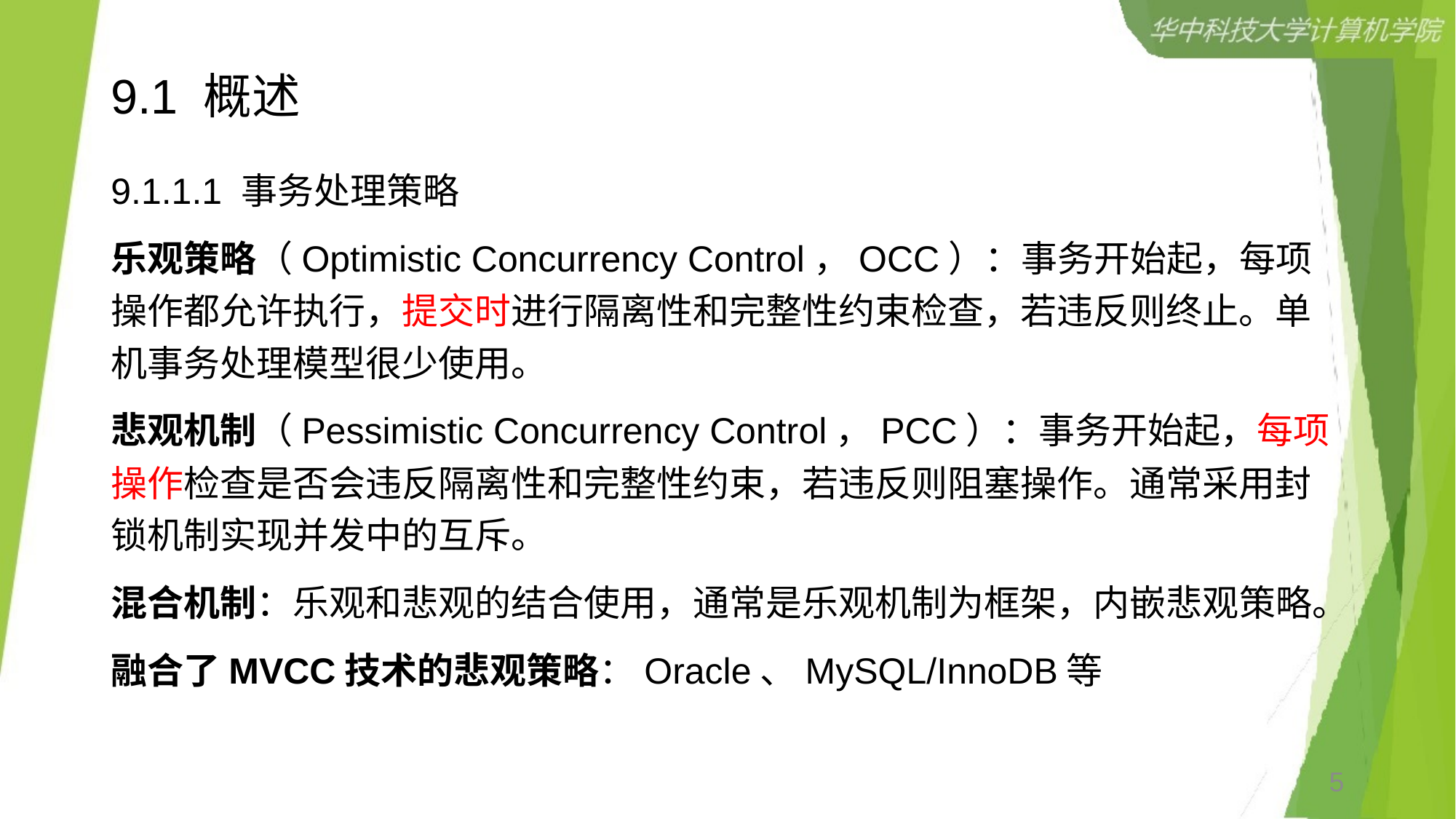

# 9.1 概述
9.1.1.1 事务处理策略
乐观策略（Optimistic Concurrency Control，OCC）：事务开始起，每项操作都允许执行，提交时进行隔离性和完整性约束检查，若违反则终止。单机事务处理模型很少使用。
悲观机制（Pessimistic Concurrency Control，PCC）：事务开始起，每项操作检查是否会违反隔离性和完整性约束，若违反则阻塞操作。通常采用封锁机制实现并发中的互斥。
混合机制：乐观和悲观的结合使用，通常是乐观机制为框架，内嵌悲观策略。
融合了MVCC技术的悲观策略：Oracle、MySQL/InnoDB等
5